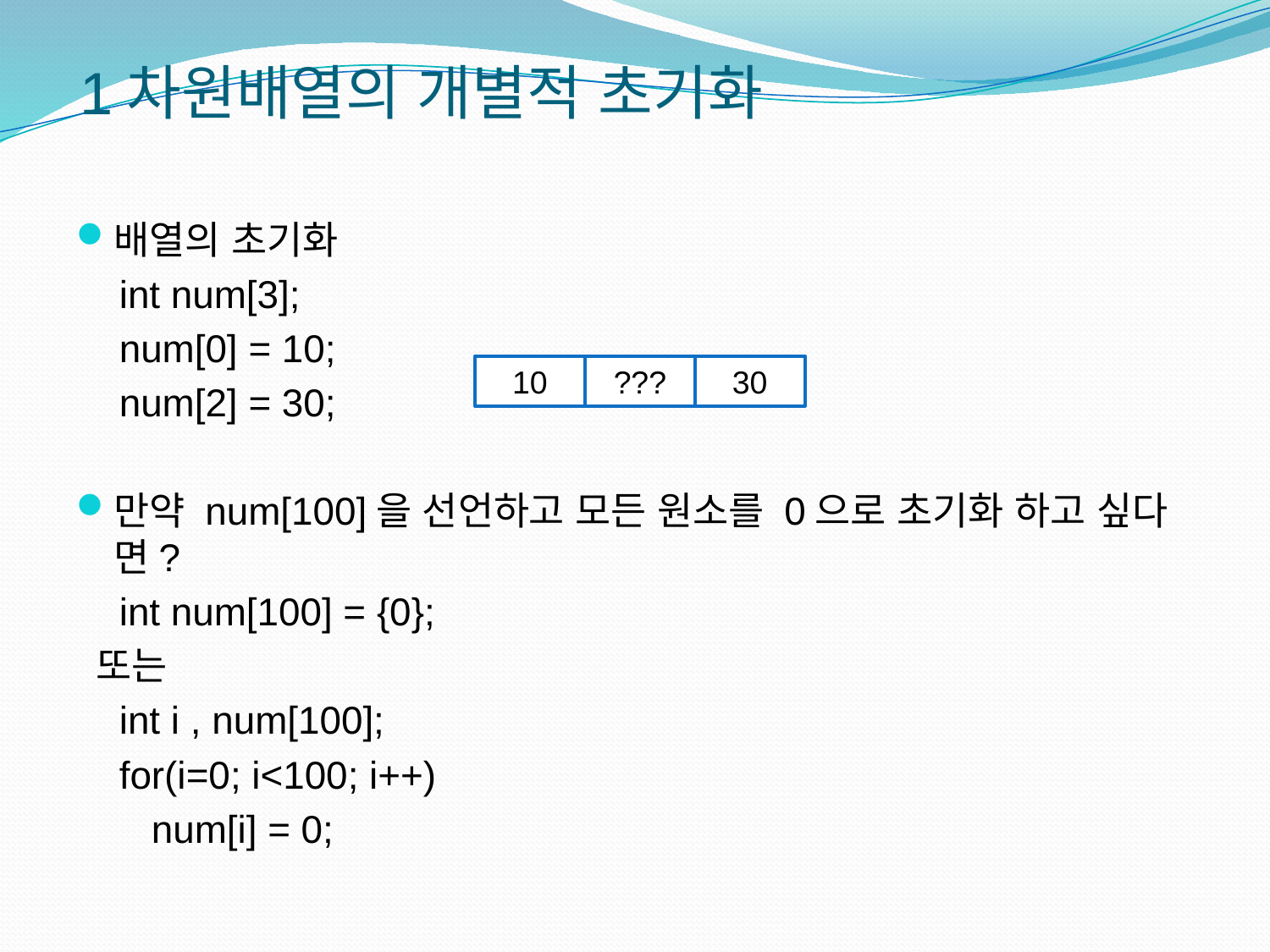

1차원배열의 개별적 초기화
배열의 초기화
    int num[3];
    num[0] = 10;
    num[2] = 30;

만약 num[100]을 선언하고 모든 원소를 0으로 초기화 하고 싶다면?
    int num[100] = {0};
 또는
    int i , num[100];
    for(i=0; i<100; i++)
       num[i] = 0;

10
???
30